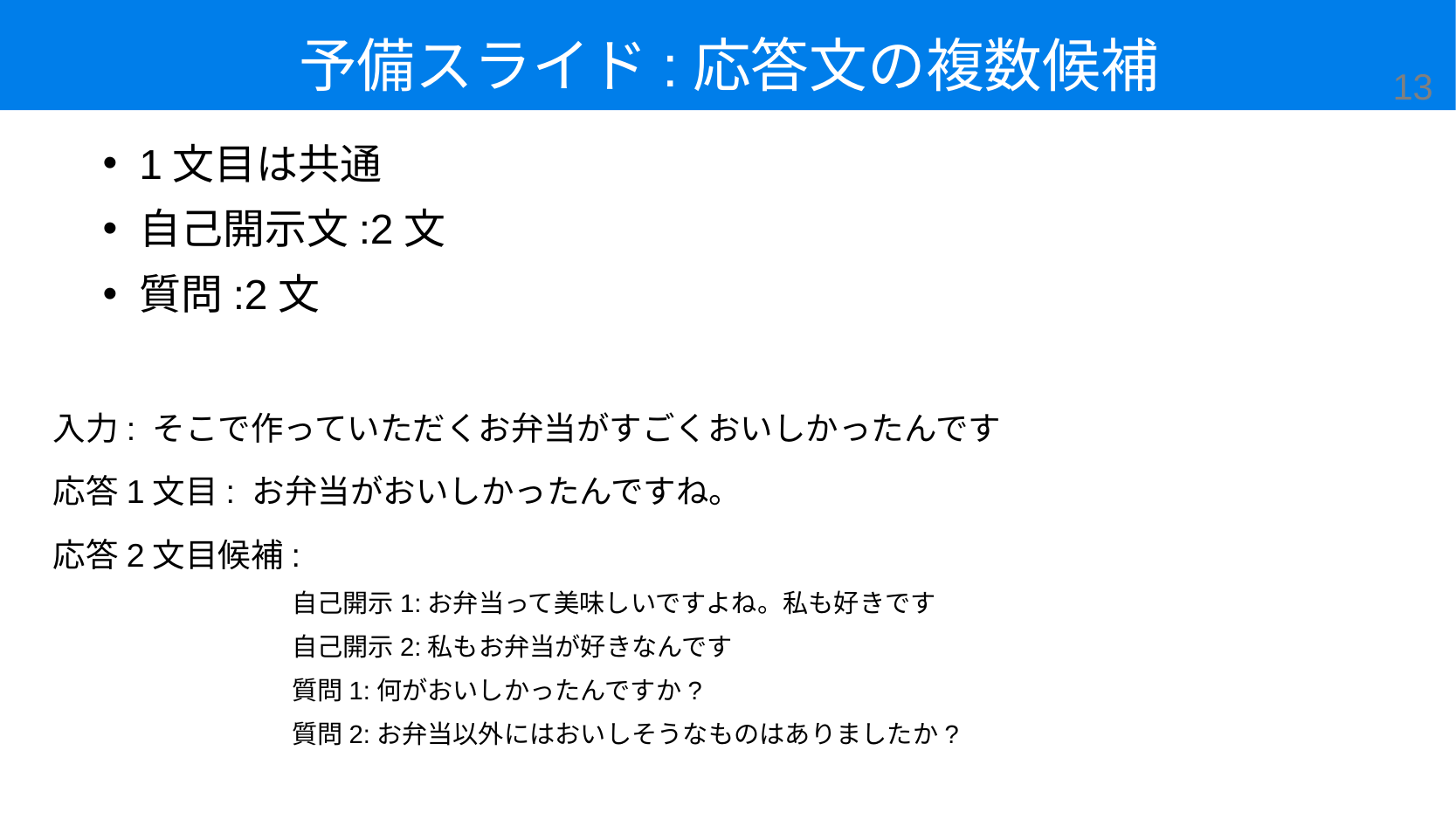

# 予備スライド:応答文の複数候補
13
1文目は共通
自己開示文:2文
質問:2文

入力: そこで作っていただくお弁当がすごくおいしかったんです
応答1文目: お弁当がおいしかったんですね。
応答2文目候補:
自己開示1:お弁当って美味しいですよね。私も好きです
自己開示2:私もお弁当が好きなんです
質問1:何がおいしかったんですか?
質問2:お弁当以外にはおいしそうなものはありましたか?